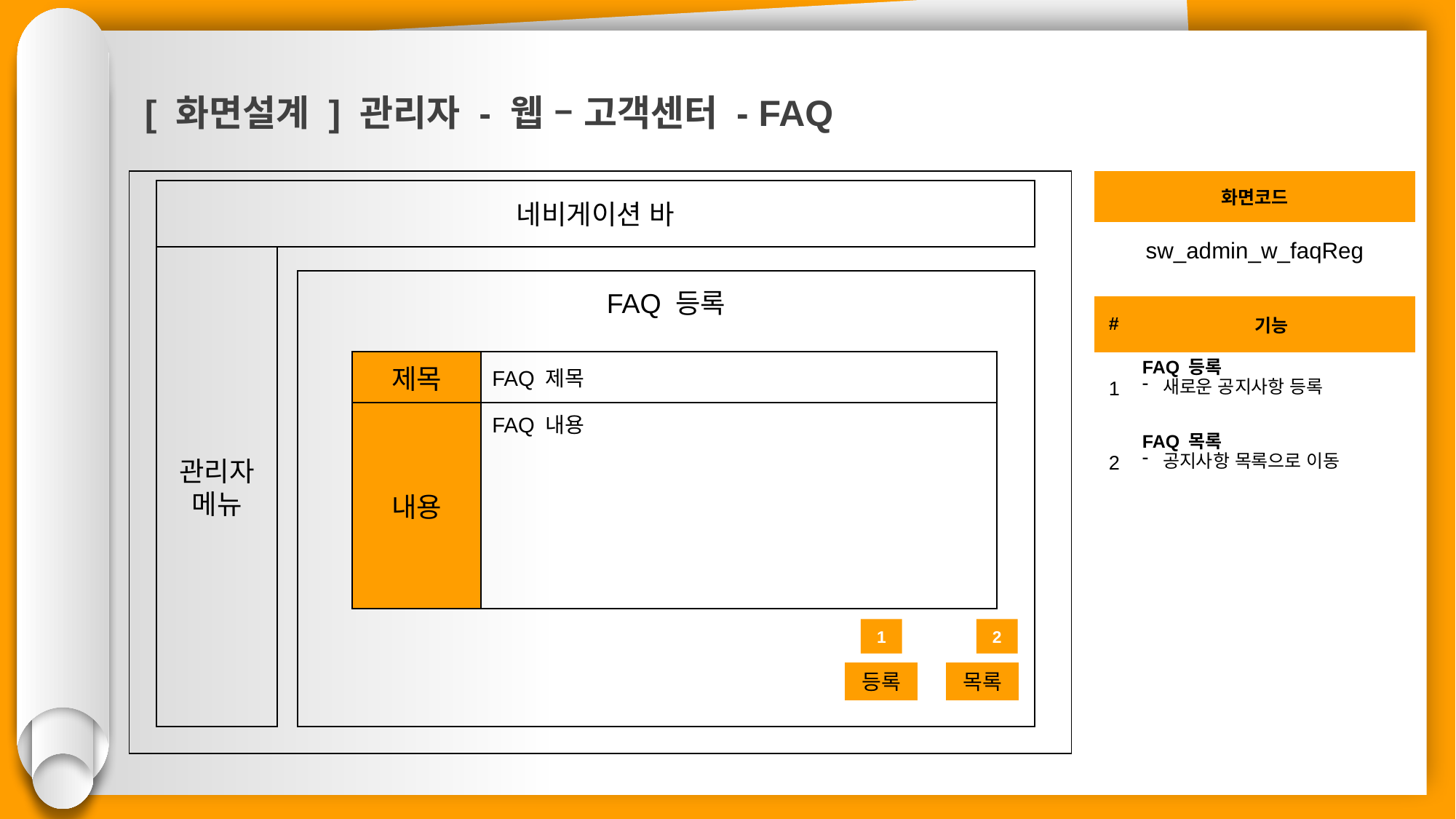

[ 화면설계 ] 관리자 - 웹 – 고객센터 - FAQ

| 화면코드 |
| --- |
| sw\_admin\_w\_faqReg |
네비게이션 바
관리자
메뉴
FAQ 등록

| # | 기능 |
| --- | --- |
| 1 | FAQ 등록 새로운 공지사항 등록 |
| 2 | FAQ 목록 공지사항 목록으로 이동 |
| 제목 | FAQ 제목 |
| --- | --- |
| 내용 | FAQ 내용 |
1
2
등록
목록